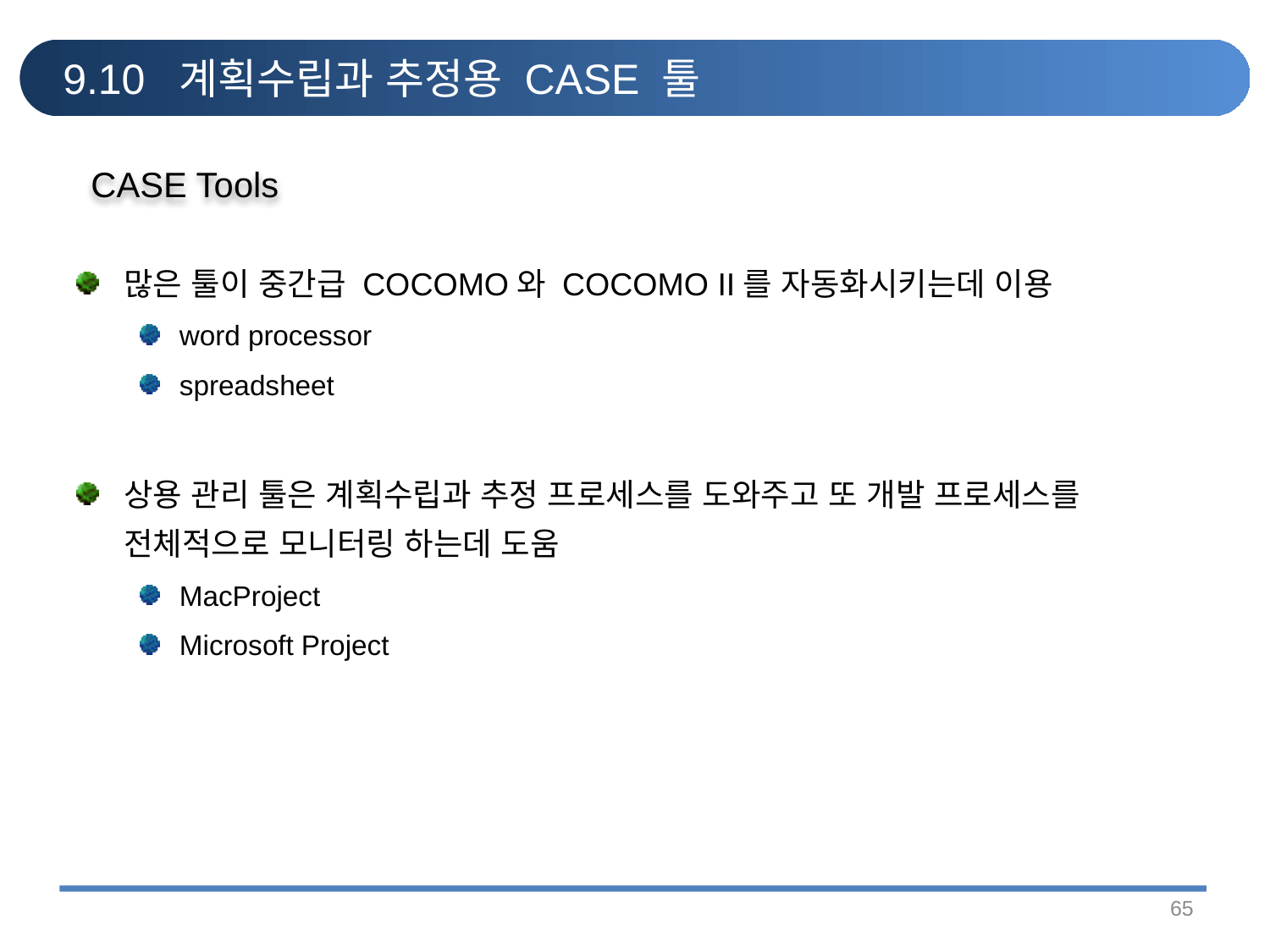

# 9.10  계획수립과 추정용 CASE 툴
CASE Tools
많은 툴이 중간급 COCOMO와 COCOMO II를 자동화시키는데 이용
word processor
spreadsheet

상용 관리 툴은 계획수립과 추정 프로세스를 도와주고 또 개발 프로세스를 전체적으로 모니터링 하는데 도움
MacProject
Microsoft Project

65